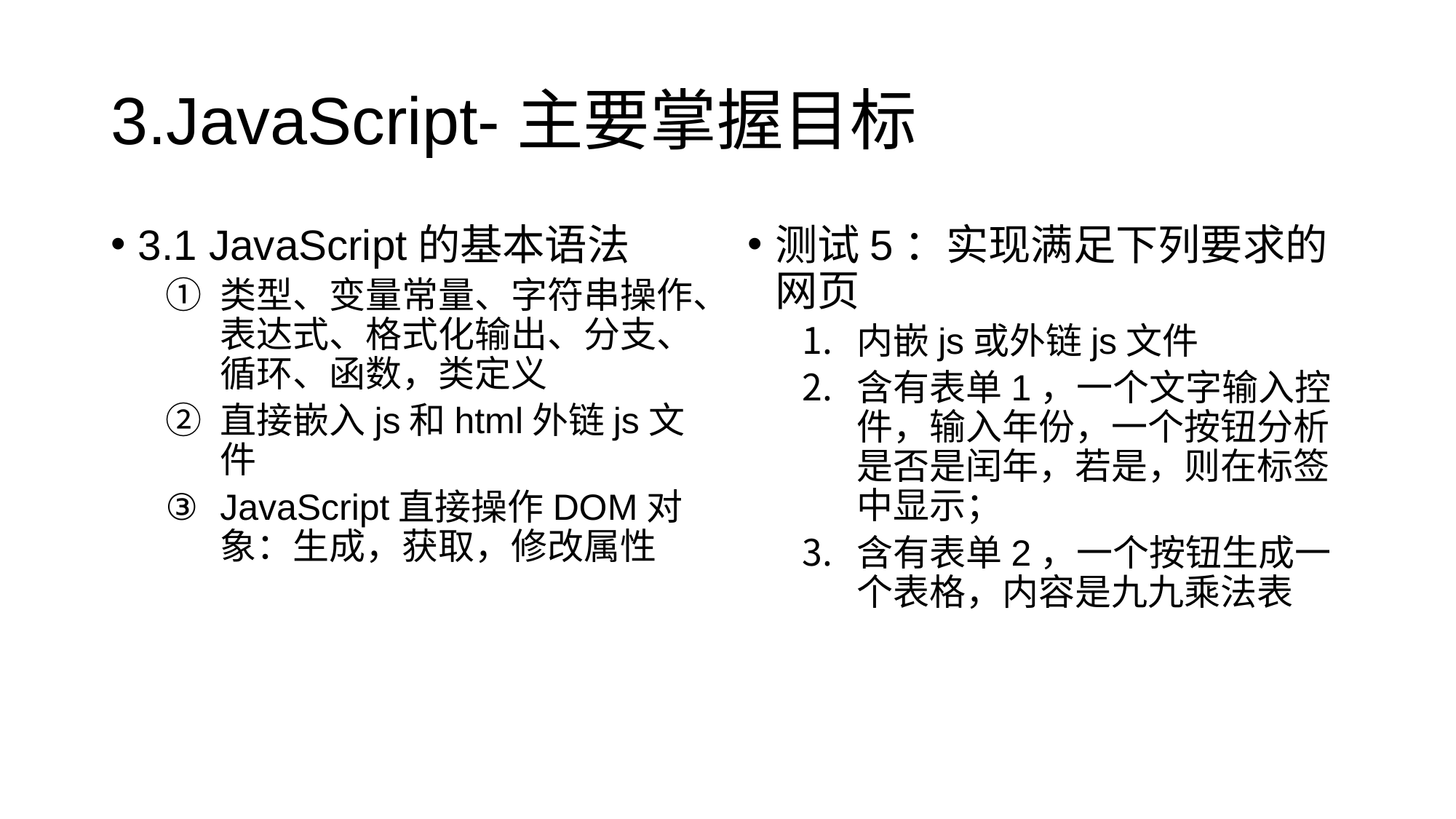

# 3.JavaScript-主要掌握目标
3.1 JavaScript的基本语法
类型、变量常量、字符串操作、表达式、格式化输出、分支、循环、函数，类定义
直接嵌入js和html外链js文件
JavaScript直接操作DOM对象：生成，获取，修改属性

测试5：实现满足下列要求的网页
内嵌js或外链js文件
含有表单1，一个文字输入控件，输入年份，一个按钮分析是否是闰年，若是，则在标签中显示；
含有表单2，一个按钮生成一个表格，内容是九九乘法表